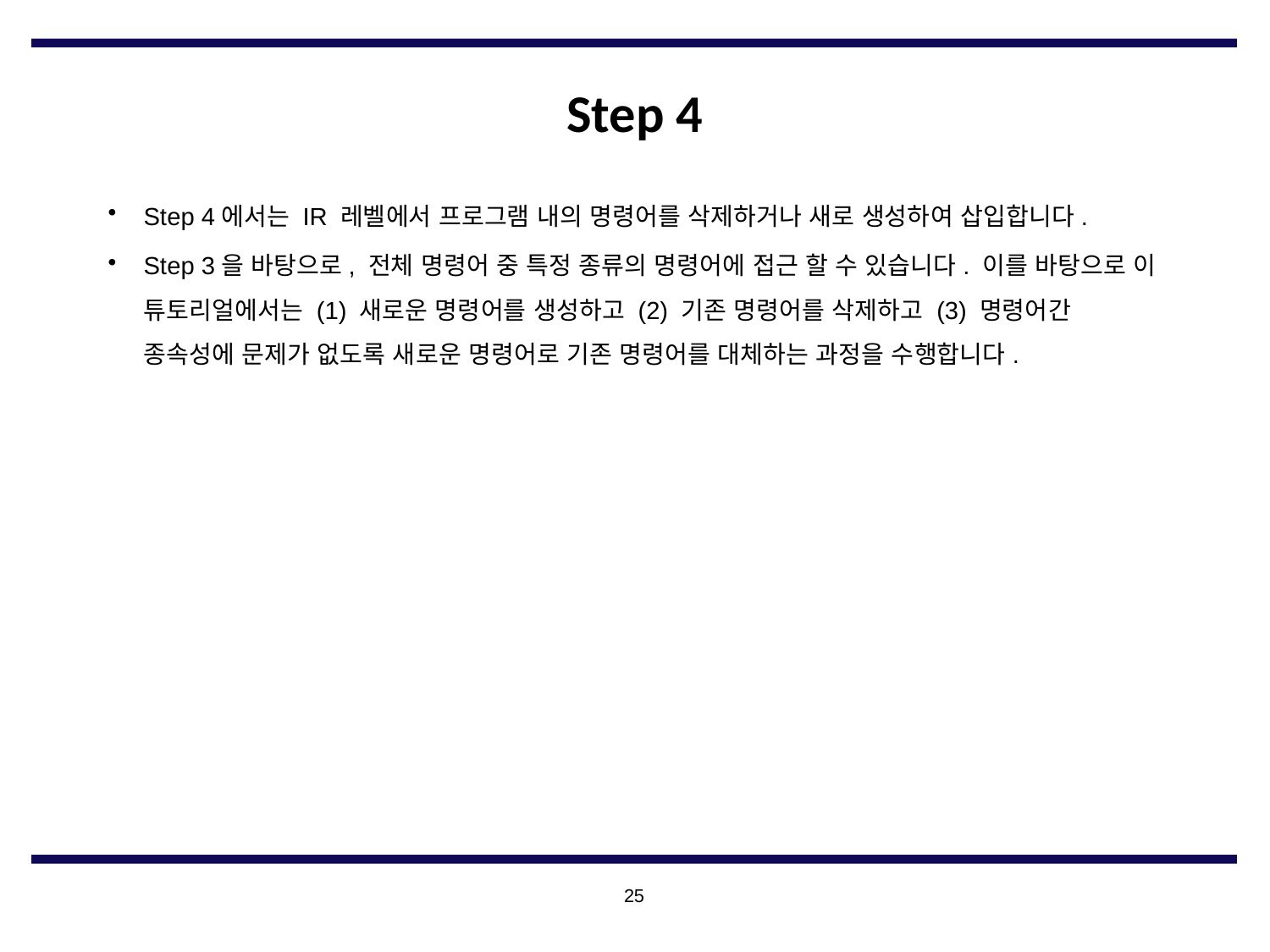

# Step 4
Step 4에서는 IR 레벨에서 프로그램 내의 명령어를 삭제하거나 새로 생성하여 삽입합니다.
Step 3을 바탕으로, 전체 명령어 중 특정 종류의 명령어에 접근 할 수 있습니다. 이를 바탕으로 이 튜토리얼에서는 (1) 새로운 명령어를 생성하고 (2) 기존 명령어를 삭제하고 (3) 명령어간 종속성에 문제가 없도록 새로운 명령어로 기존 명령어를 대체하는 과정을 수행합니다.

25